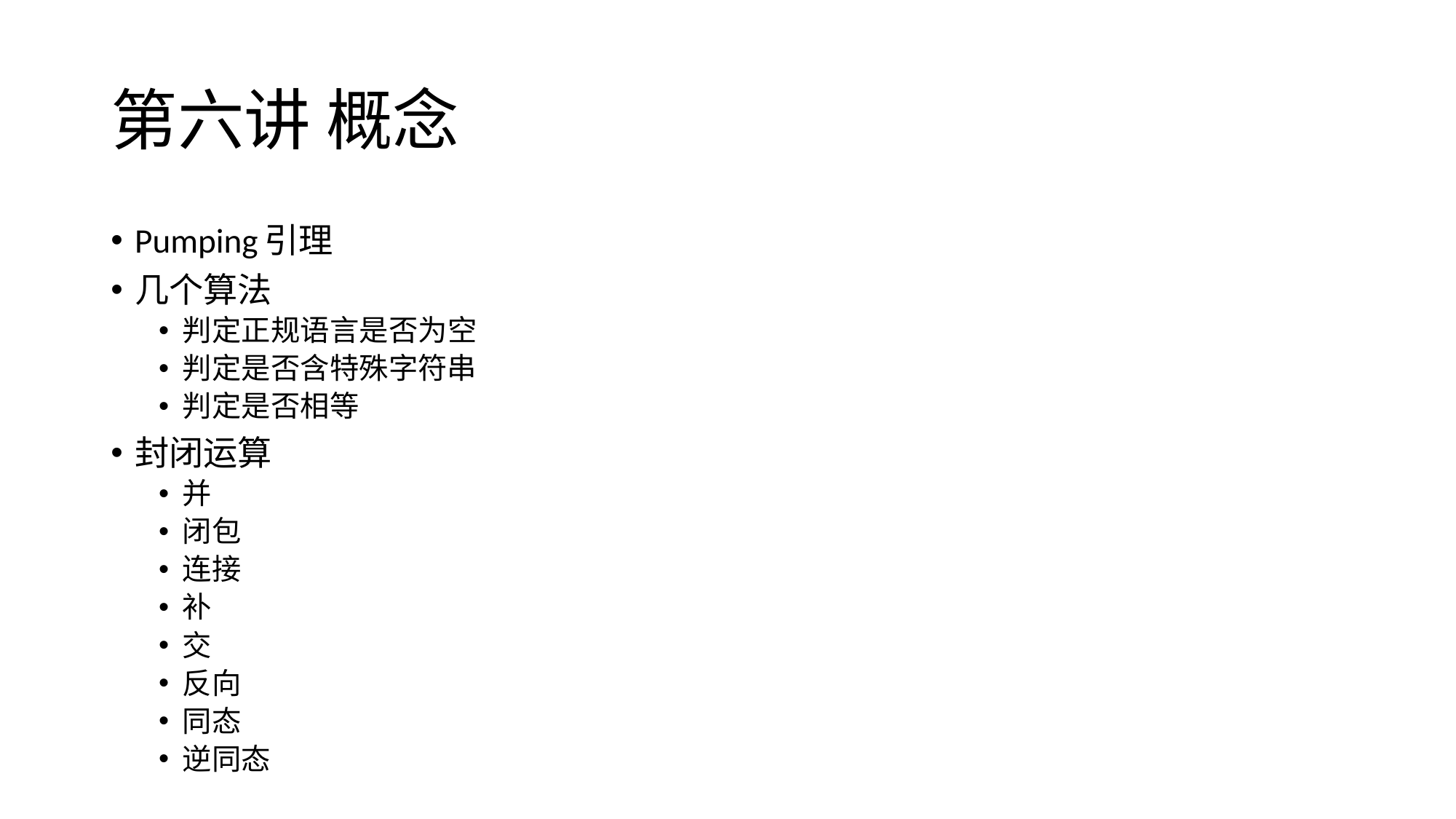

# 第六讲 概念
Pumping引理
几个算法
判定正规语言是否为空
判定是否含特殊字符串
判定是否相等
封闭运算
并
闭包
连接
补
交
反向
同态
逆同态